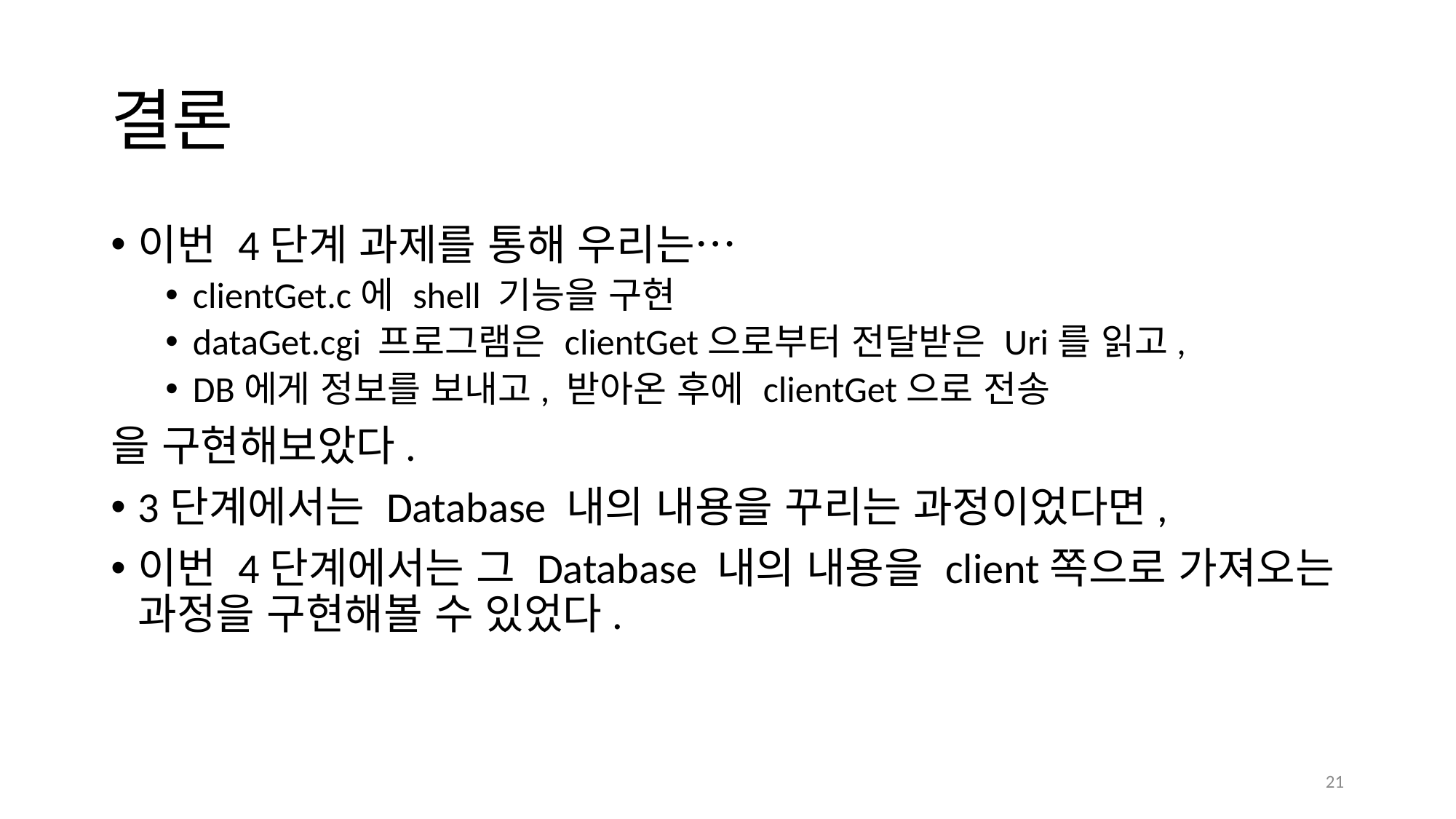

# 결론
이번 4단계 과제를 통해 우리는…
clientGet.c에 shell 기능을 구현
dataGet.cgi 프로그램은 clientGet으로부터 전달받은 Uri를 읽고,
DB에게 정보를 보내고, 받아온 후에 clientGet으로 전송
을 구현해보았다.
3단계에서는 Database 내의 내용을 꾸리는 과정이었다면,
이번 4단계에서는 그 Database 내의 내용을 client쪽으로 가져오는 과정을 구현해볼 수 있었다.

21